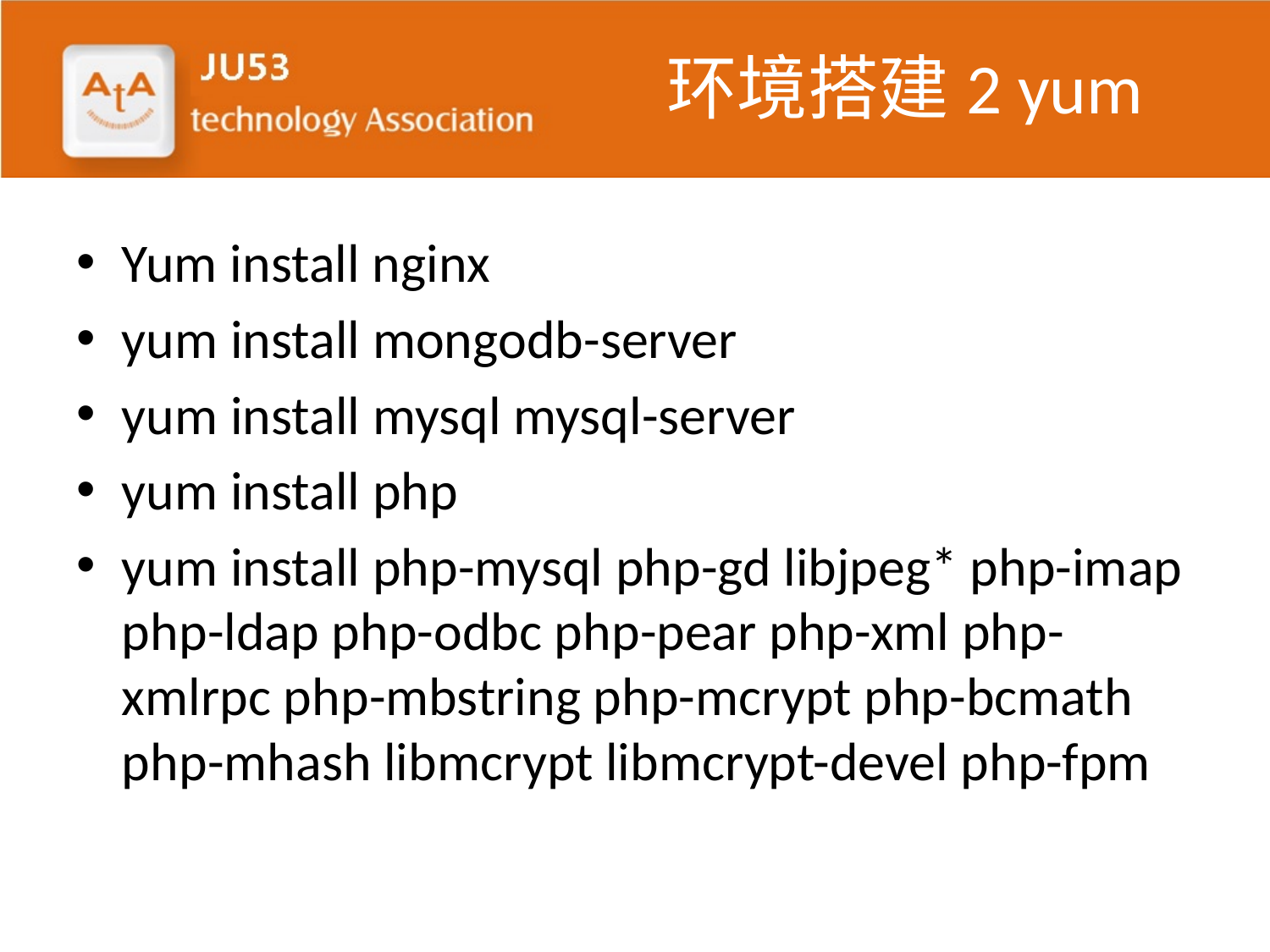

# 环境搭建2 yum
Yum install nginx
yum install mongodb-server
yum install mysql mysql-server
yum install php
yum install php-mysql php-gd libjpeg* php-imap php-ldap php-odbc php-pear php-xml php-xmlrpc php-mbstring php-mcrypt php-bcmath php-mhash libmcrypt libmcrypt-devel php-fpm